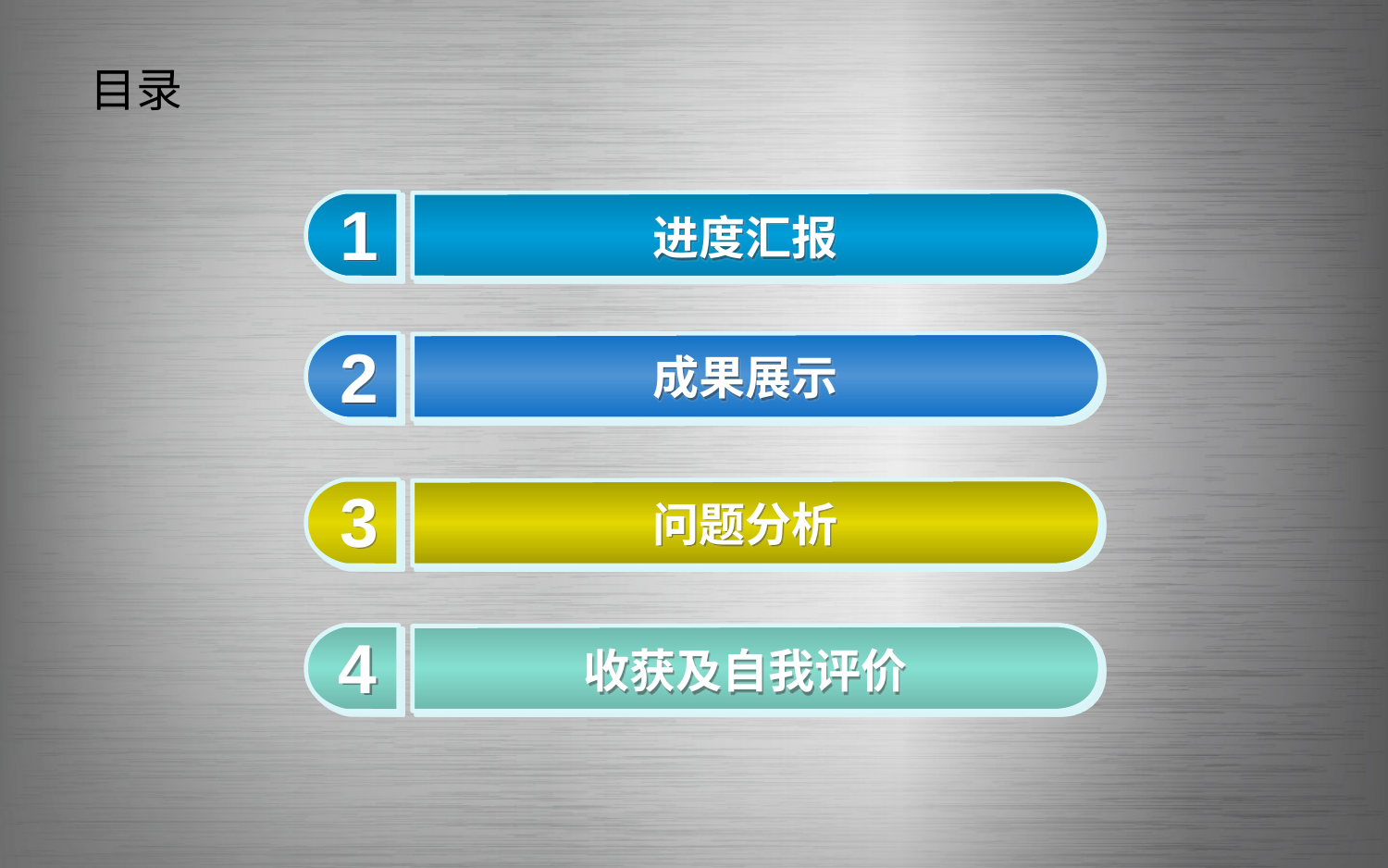

目录
1

进度汇报
2

成果展示
3

问题分析
4

收获及自我评价